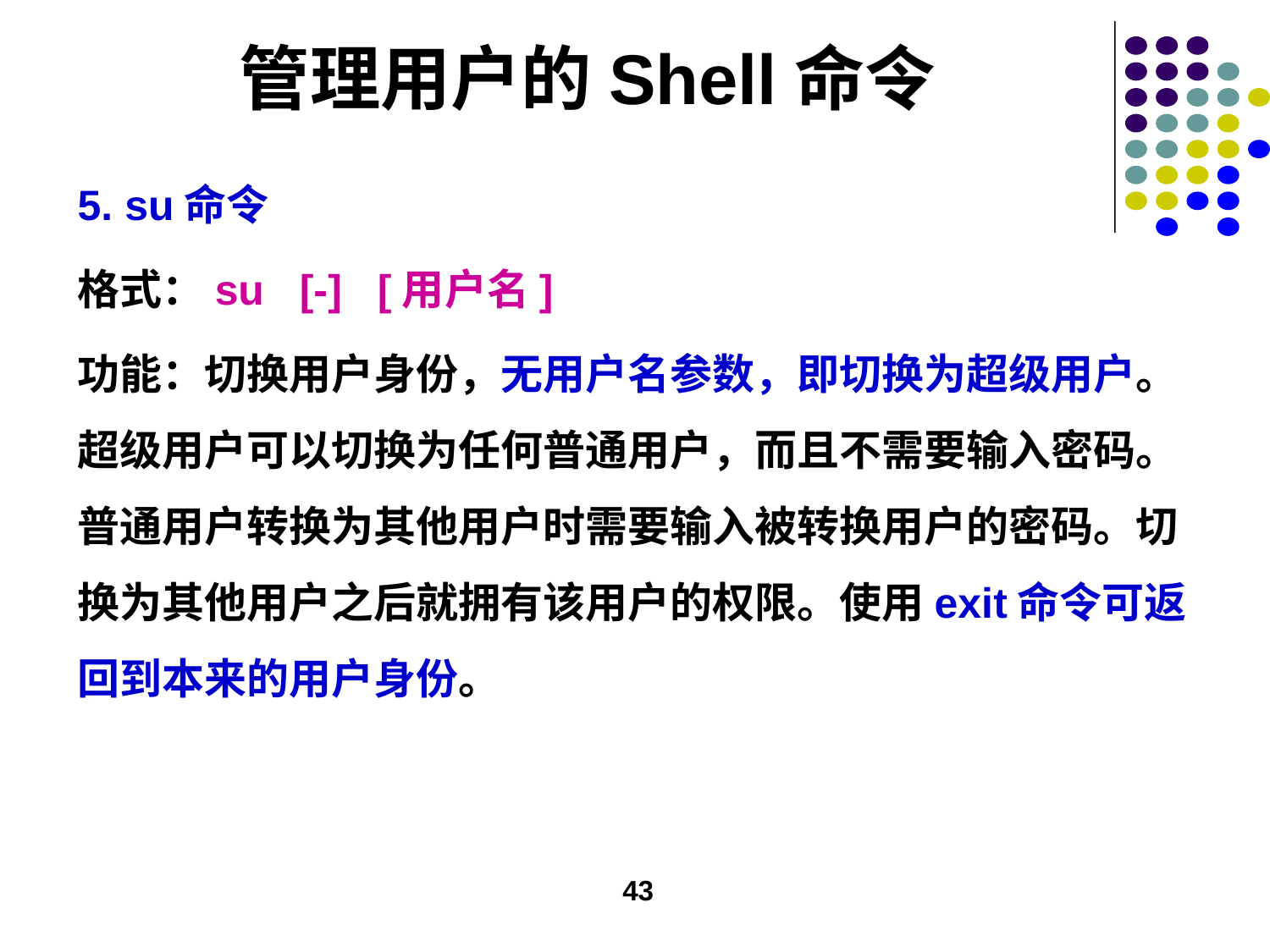

# 管理用户的Shell命令
5. su命令
格式：su   [-]   [用户名]
功能：切换用户身份，无用户名参数，即切换为超级用户。超级用户可以切换为任何普通用户，而且不需要输入密码。普通用户转换为其他用户时需要输入被转换用户的密码。切换为其他用户之后就拥有该用户的权限。使用exit命令可返回到本来的用户身份。

43